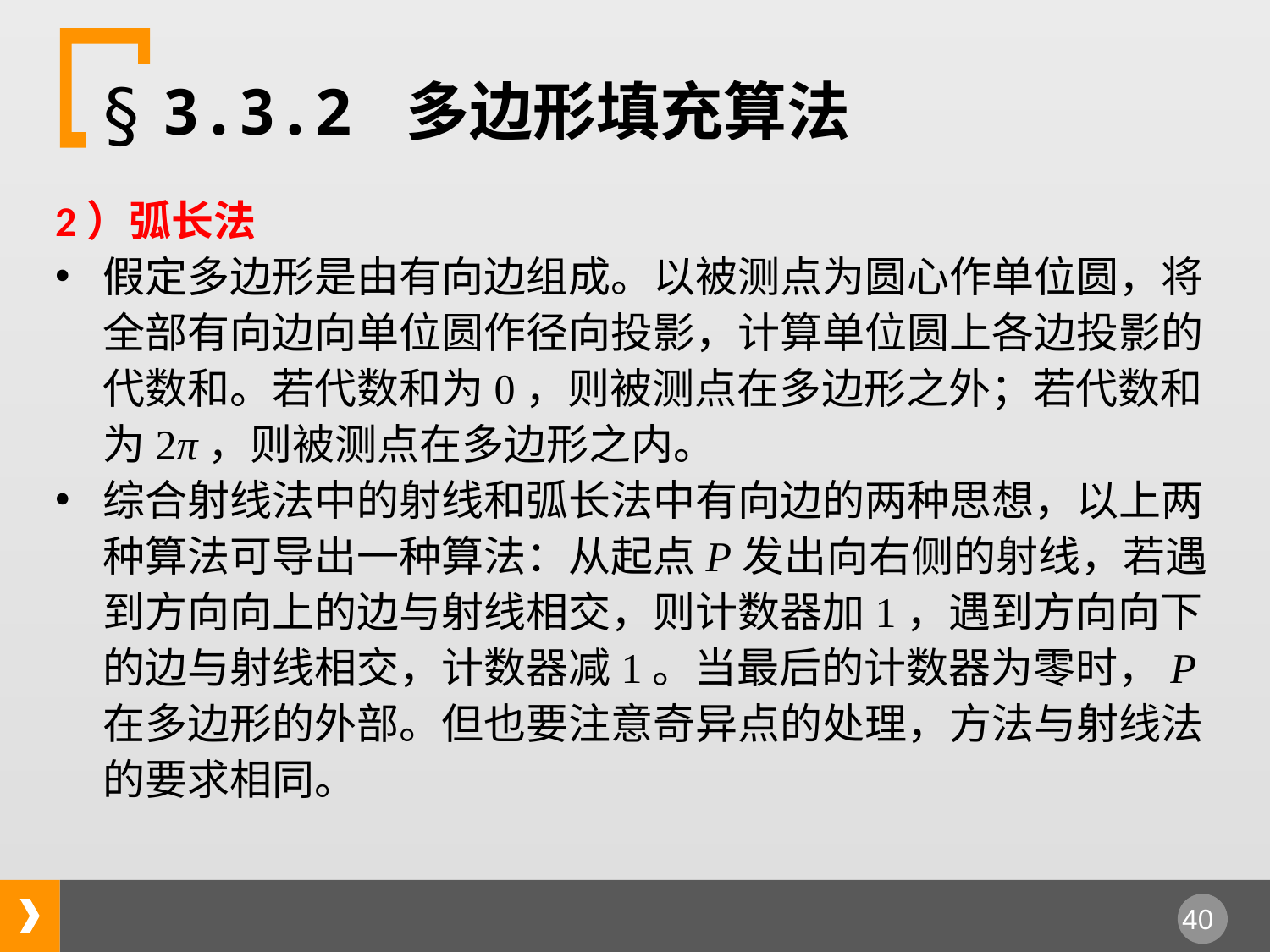

§ 3.3.2 多边形填充算法
2）弧长法
假定多边形是由有向边组成。以被测点为圆心作单位圆，将全部有向边向单位圆作径向投影，计算单位圆上各边投影的代数和。若代数和为0，则被测点在多边形之外；若代数和为2π，则被测点在多边形之内。
综合射线法中的射线和弧长法中有向边的两种思想，以上两种算法可导出一种算法：从起点P发出向右侧的射线，若遇到方向向上的边与射线相交，则计数器加1，遇到方向向下的边与射线相交，计数器减1。当最后的计数器为零时，P在多边形的外部。但也要注意奇异点的处理，方法与射线法的要求相同。